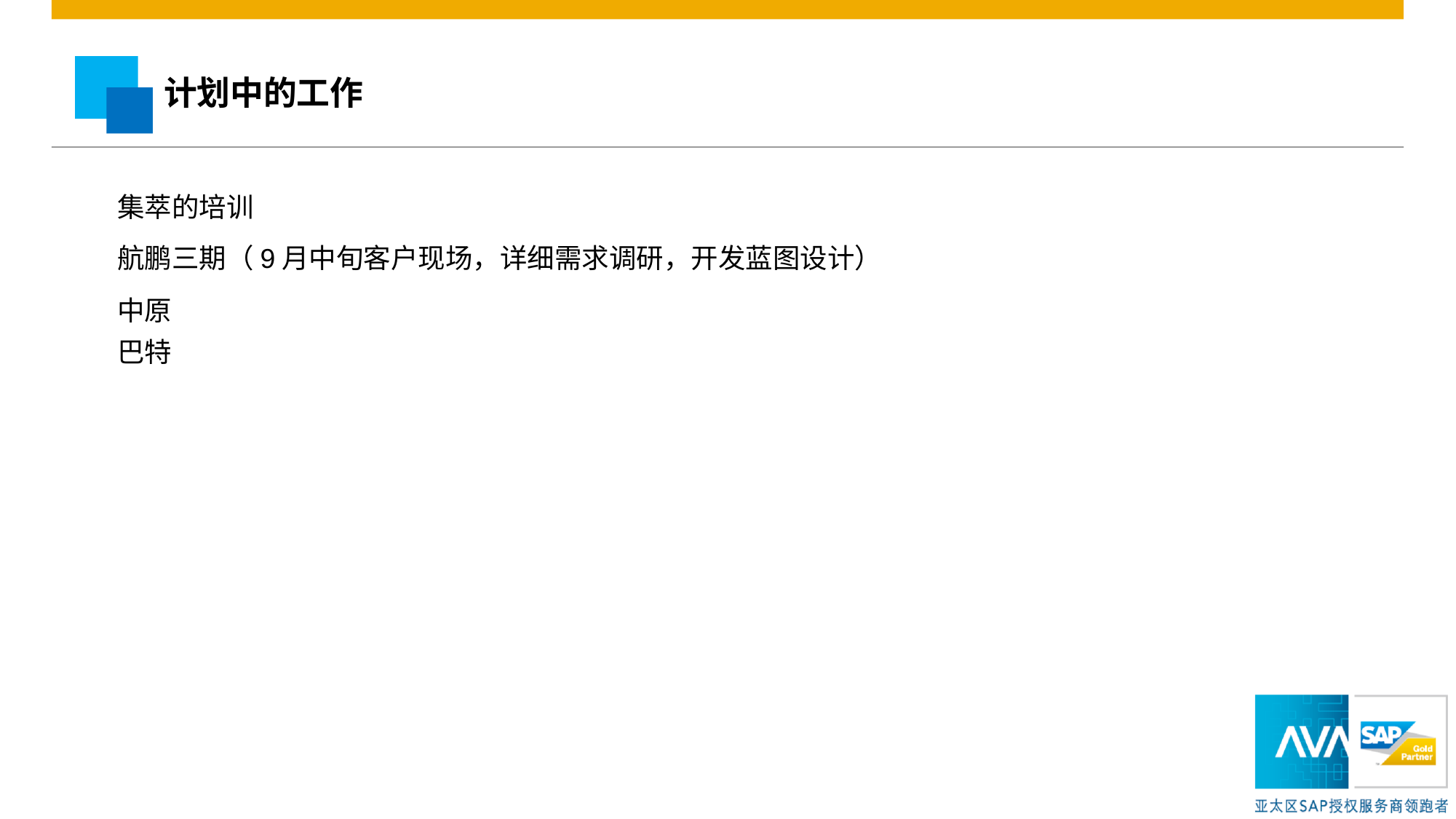

计划中的工作
集萃的培训
航鹏三期（9月中旬客户现场，详细需求调研，开发蓝图设计）
中原
巴特